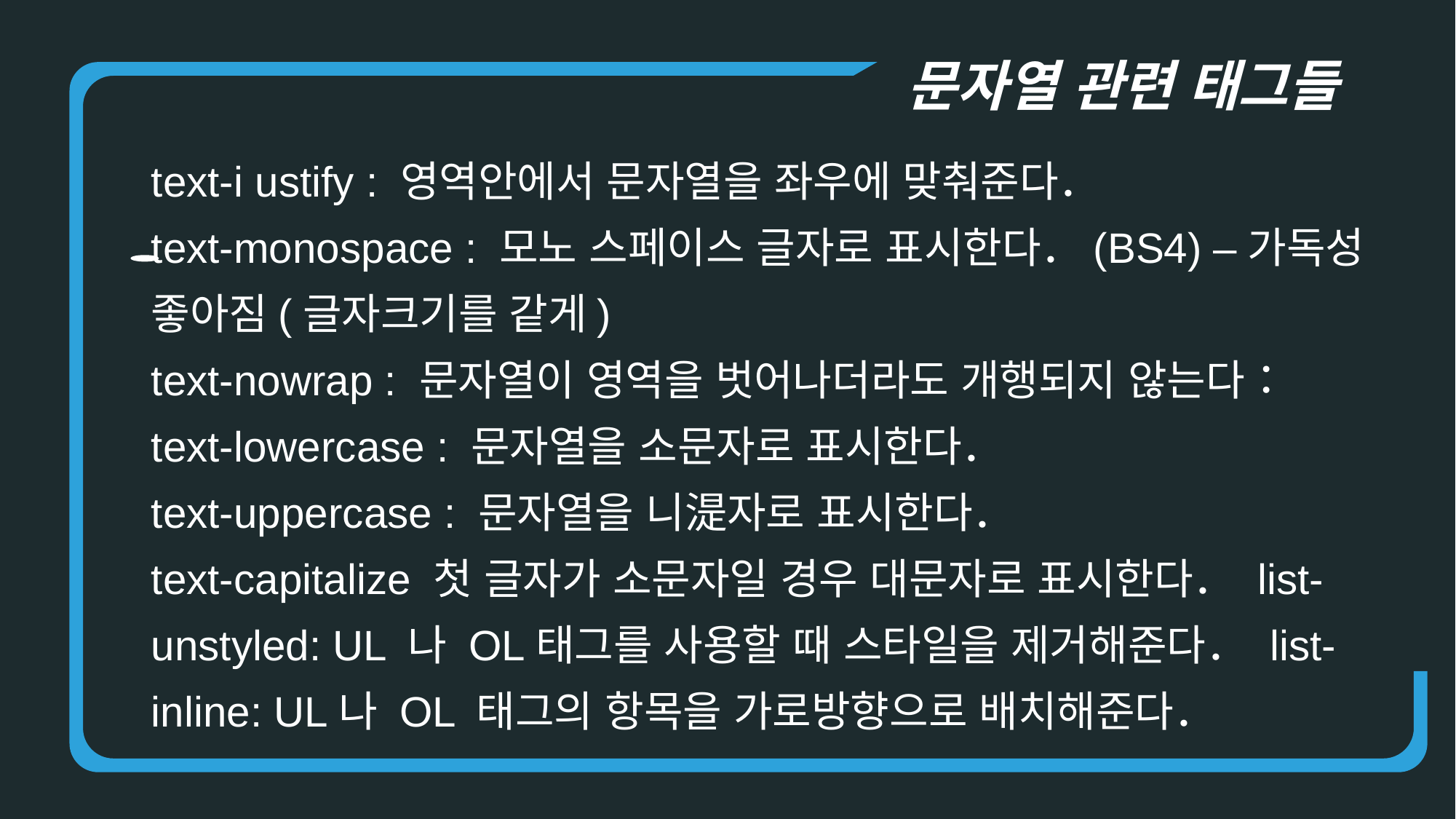

문자열 관련 태그들

text-i ustify : 영역안에서 문자열을 좌우에 맞춰준다．
text-monospace : 모노 스페이스 글자로 표시한다．(BS4) –가독성 좋아짐(글자크기를 같게)
text-nowrap : 문자열이 영역을 벗어나더라도 개행되지 않는다： text-lowercase : 문자열을 소문자로 표시한다．
text-uppercase : 문자열을 니湜자로 표시한다．
text-capitalize 첫 글자가 소문자일 경우 대문자로 표시한다． list-unstyled: UL 나 OL태그를 사용할 때 스타일을 제거해준다． list-inline: UL나 OL 태그의 항목을 가로방향으로 배치해준다．